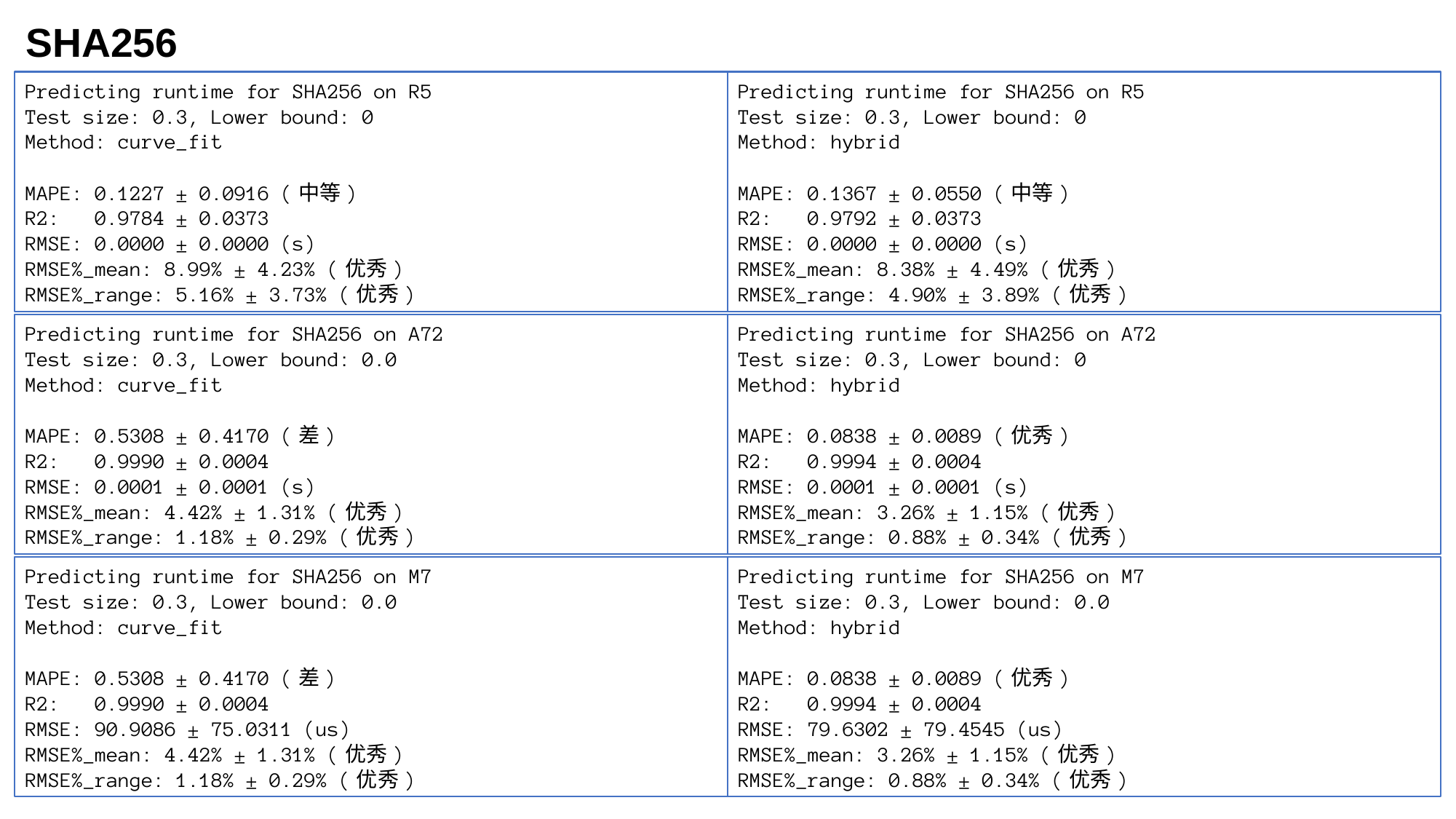

SHA256
Predicting runtime for SHA256 on R5
Test size: 0.3, Lower bound: 0
Method: curve_fit

MAPE: 0.1227 ± 0.0916 (中等)
R2:   0.9784 ± 0.0373
RMSE: 0.0000 ± 0.0000 (s)
RMSE%_mean: 8.99% ± 4.23% (优秀)
RMSE%_range: 5.16% ± 3.73% (优秀)
Predicting runtime for SHA256 on R5
Test size: 0.3, Lower bound: 0
Method: hybrid

MAPE: 0.1367 ± 0.0550 (中等)
R2:   0.9792 ± 0.0373
RMSE: 0.0000 ± 0.0000 (s)
RMSE%_mean: 8.38% ± 4.49% (优秀)
RMSE%_range: 4.90% ± 3.89% (优秀)
Predicting runtime for SHA256 on A72
Test size: 0.3, Lower bound: 0.0
Method: curve_fit

MAPE: 0.5308 ± 0.4170 (差)
R2:   0.9990 ± 0.0004
RMSE: 0.0001 ± 0.0001 (s)
RMSE%_mean: 4.42% ± 1.31% (优秀)
RMSE%_range: 1.18% ± 0.29% (优秀)
Predicting runtime for SHA256 on A72
Test size: 0.3, Lower bound: 0
Method: hybrid

MAPE: 0.0838 ± 0.0089 (优秀)
R2:   0.9994 ± 0.0004
RMSE: 0.0001 ± 0.0001 (s)
RMSE%_mean: 3.26% ± 1.15% (优秀)
RMSE%_range: 0.88% ± 0.34% (优秀)
Predicting runtime for SHA256 on M7
Test size: 0.3, Lower bound: 0.0
Method: hybrid

MAPE: 0.0838 ± 0.0089 (优秀)
R2:   0.9994 ± 0.0004
RMSE: 79.6302 ± 79.4545 (us)
RMSE%_mean: 3.26% ± 1.15% (优秀)
RMSE%_range: 0.88% ± 0.34% (优秀)
Predicting runtime for SHA256 on M7
Test size: 0.3, Lower bound: 0.0
Method: curve_fit

MAPE: 0.5308 ± 0.4170 (差)
R2:   0.9990 ± 0.0004
RMSE: 90.9086 ± 75.0311 (us)
RMSE%_mean: 4.42% ± 1.31% (优秀)
RMSE%_range: 1.18% ± 0.29% (优秀)